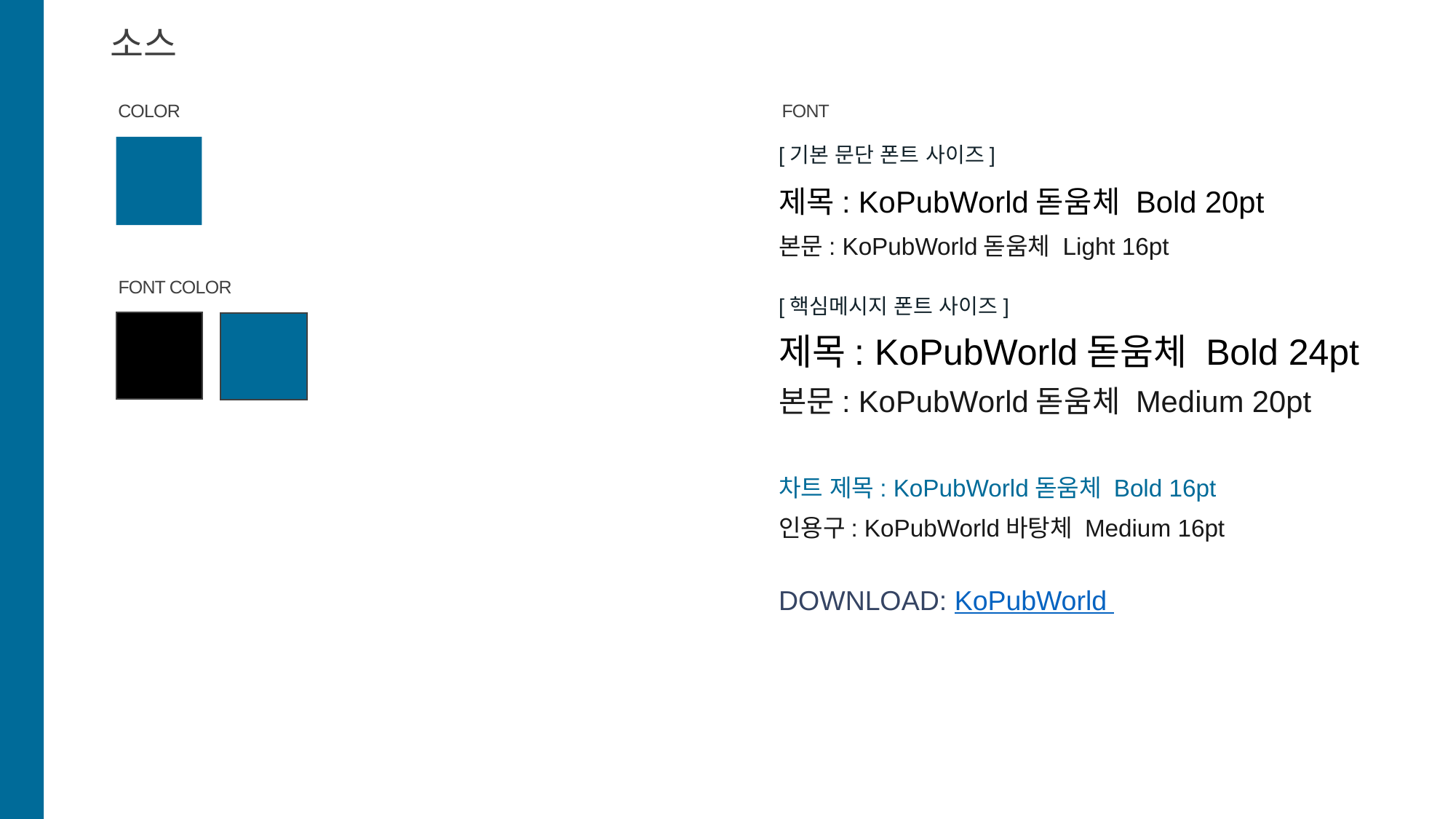

소스
COLOR

FONT COLOR

FONT
[기본 문단 폰트 사이즈]
제목: KoPubWorld돋움체 Bold 20pt
본문: KoPubWorld돋움체 Light 16pt
[핵심메시지 폰트 사이즈]
제목: KoPubWorld돋움체 Bold 24pt
본문: KoPubWorld돋움체 Medium 20pt
차트 제목: KoPubWorld돋움체 Bold 16pt
인용구: KoPubWorld바탕체 Medium 16pt
DOWNLOAD: KoPubWorld